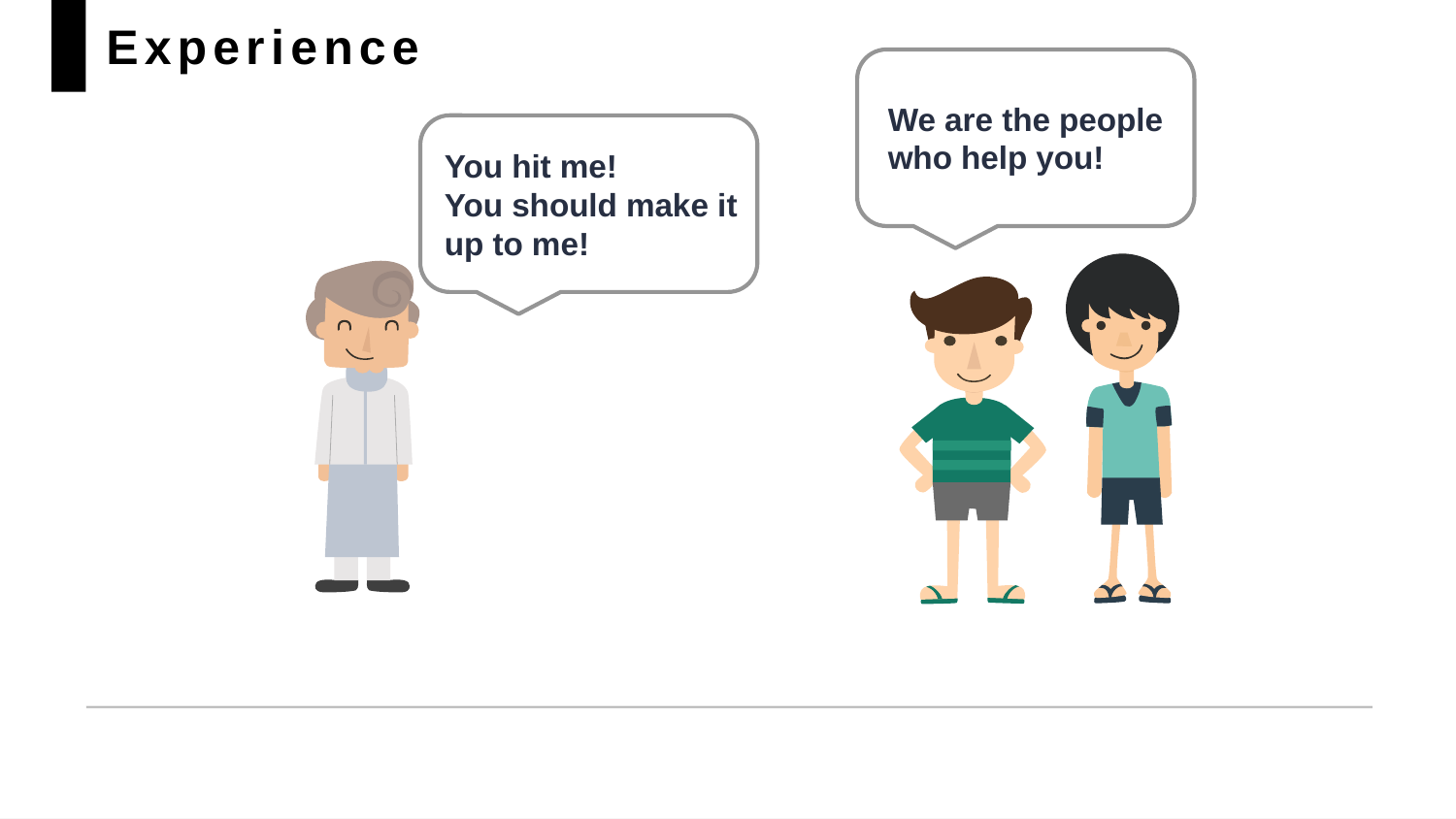

Experience

We are the people
who help you!

此部分内容作为文字排版占位显示（建议使用主题字体）
如需更改请在（设置形状格式）菜单下（文本选项）中调整
You hit me!
You should make it
up to me!

此部内容作为文字排版占位显示（建议使用主题字体）
如需更改请在（设置形状格式）菜单下（文本选项）中调整